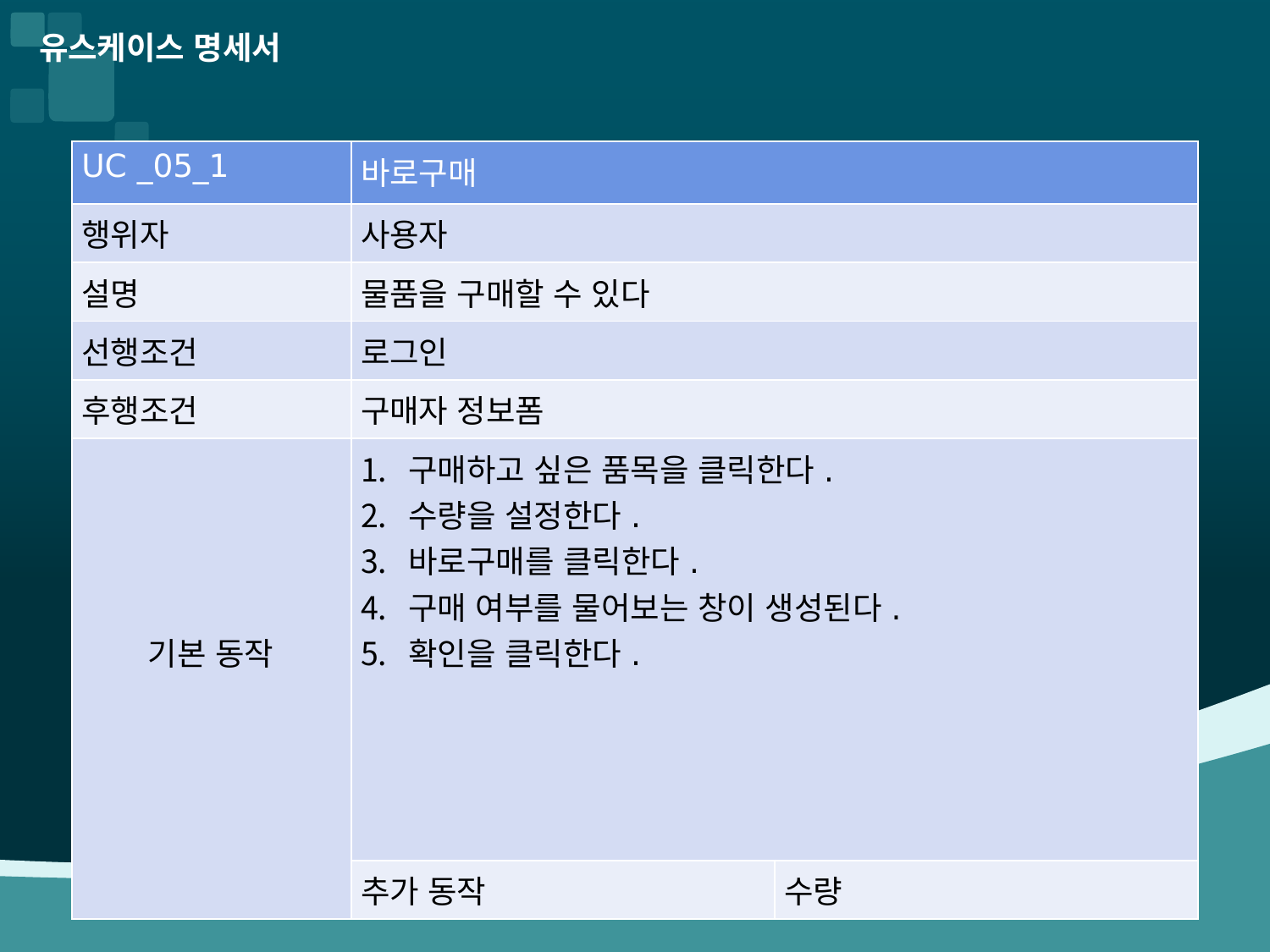

유스케이스 명세서
| UC \_05\_1 | 바로구매 |  |
| --- | --- | --- |
| 행위자 | 사용자 |  |
| 설명 | 물품을 구매할 수 있다 |  |
| 선행조건 | 로그인 |  |
| 후행조건 | 구매자 정보폼 |  |
| 기본 동작 | 구매하고 싶은 품목을 클릭한다. 수량을 설정한다. 바로구매를 클릭한다. 구매 여부를 물어보는 창이 생성된다. 확인을 클릭한다. | System 행위 |
|  | 추가 동작 | 수량 |